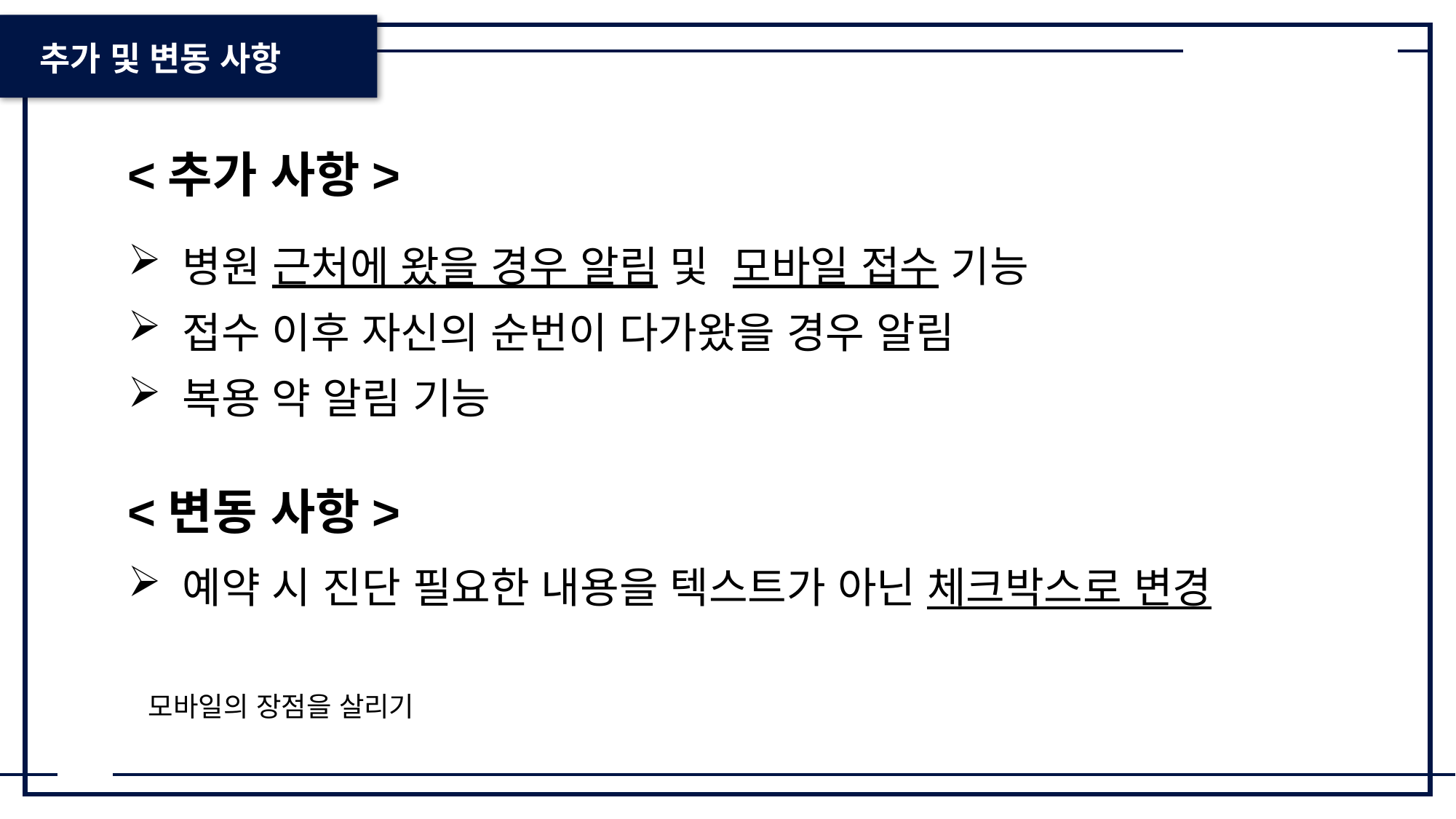

추가 및 변동 사항

<추가 사항>

병원 근처에 왔을 경우 알림 및  모바일 접수 기능
접수 이후 자신의 순번이 다가왔을 경우 알림
복용 약 알림 기능

<변동 사항>

예약 시 진단 필요한 내용을 텍스트가 아닌 체크박스로 변경

모바일의 장점을 살리기